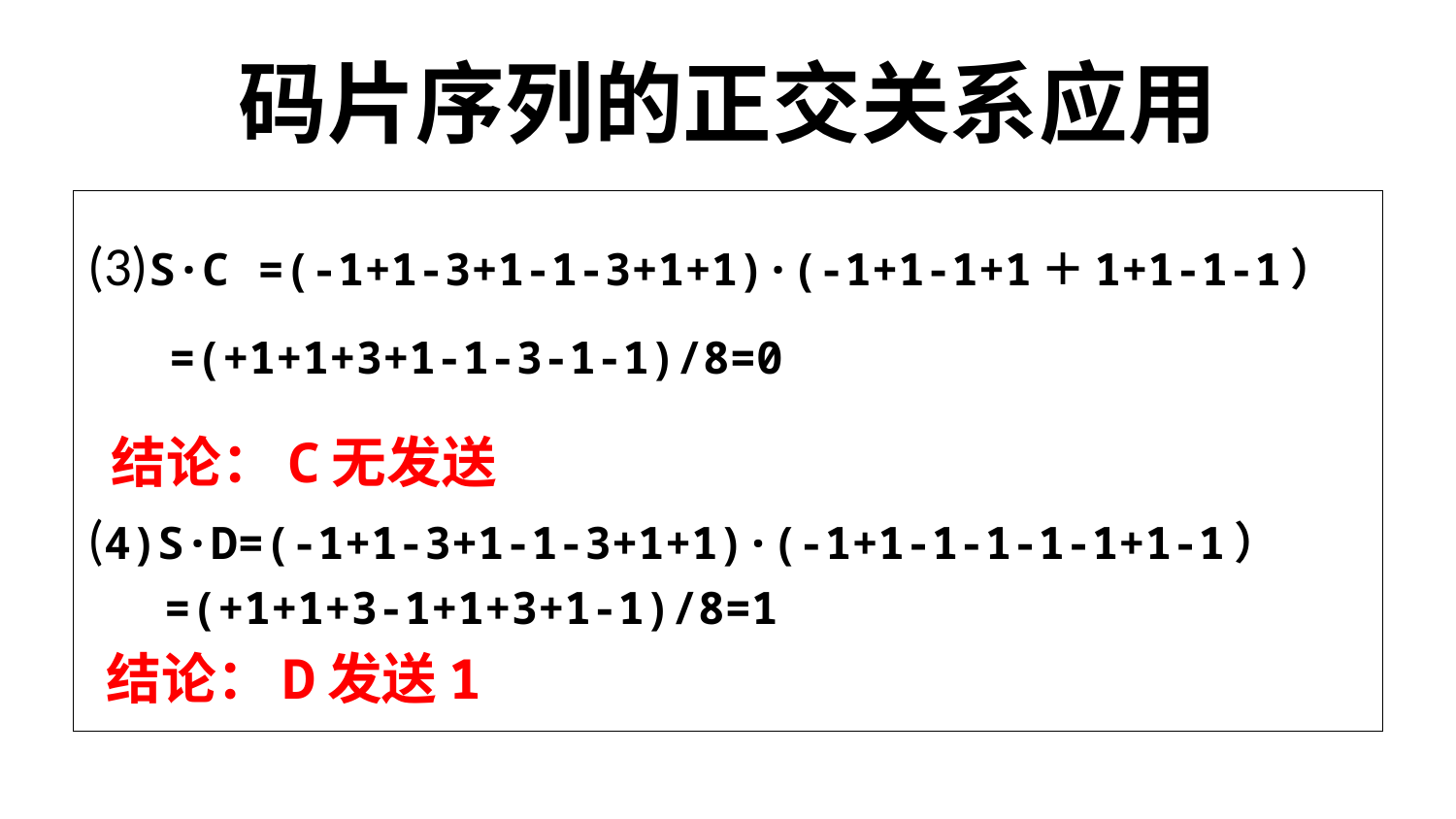

# 码片序列的正交关系应用
(3)S·C =(-1+1-3+1-1-3+1+1)·(-1+1-1+1＋1+1-1-1）  	  =(+1+1+3+1-1-3-1-1)/8=0
 结论：C无发送
(4)S·D=(-1+1-3+1-1-3+1+1)·(-1+1-1-1-1-1+1-1）
		 =(+1+1+3-1+1+3+1-1)/8=1
 结论：D发送1